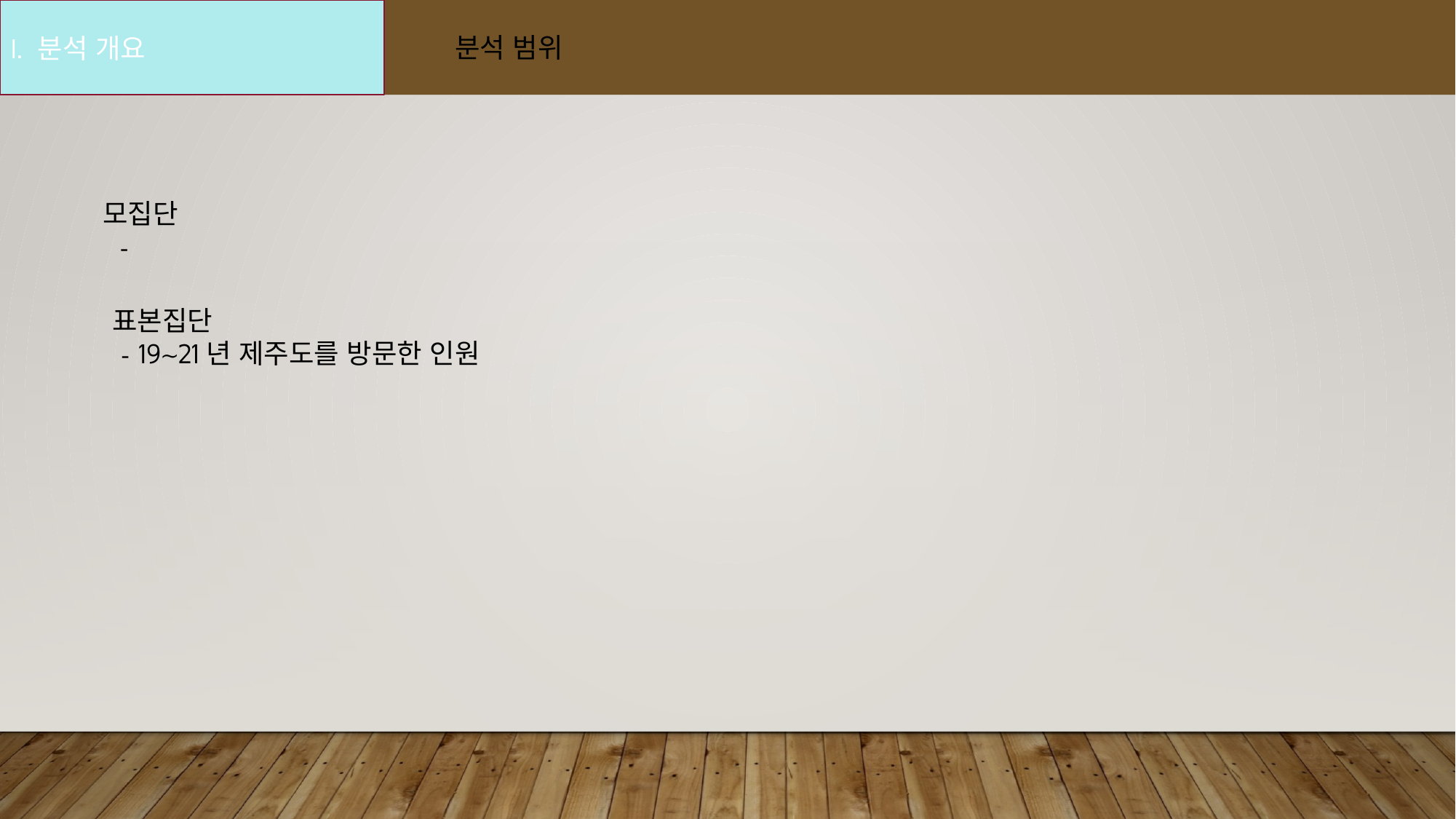

I. 분석 개요
분석 범위
모집단
  -
표본집단
 - 19~21년 제주도를 방문한 인원